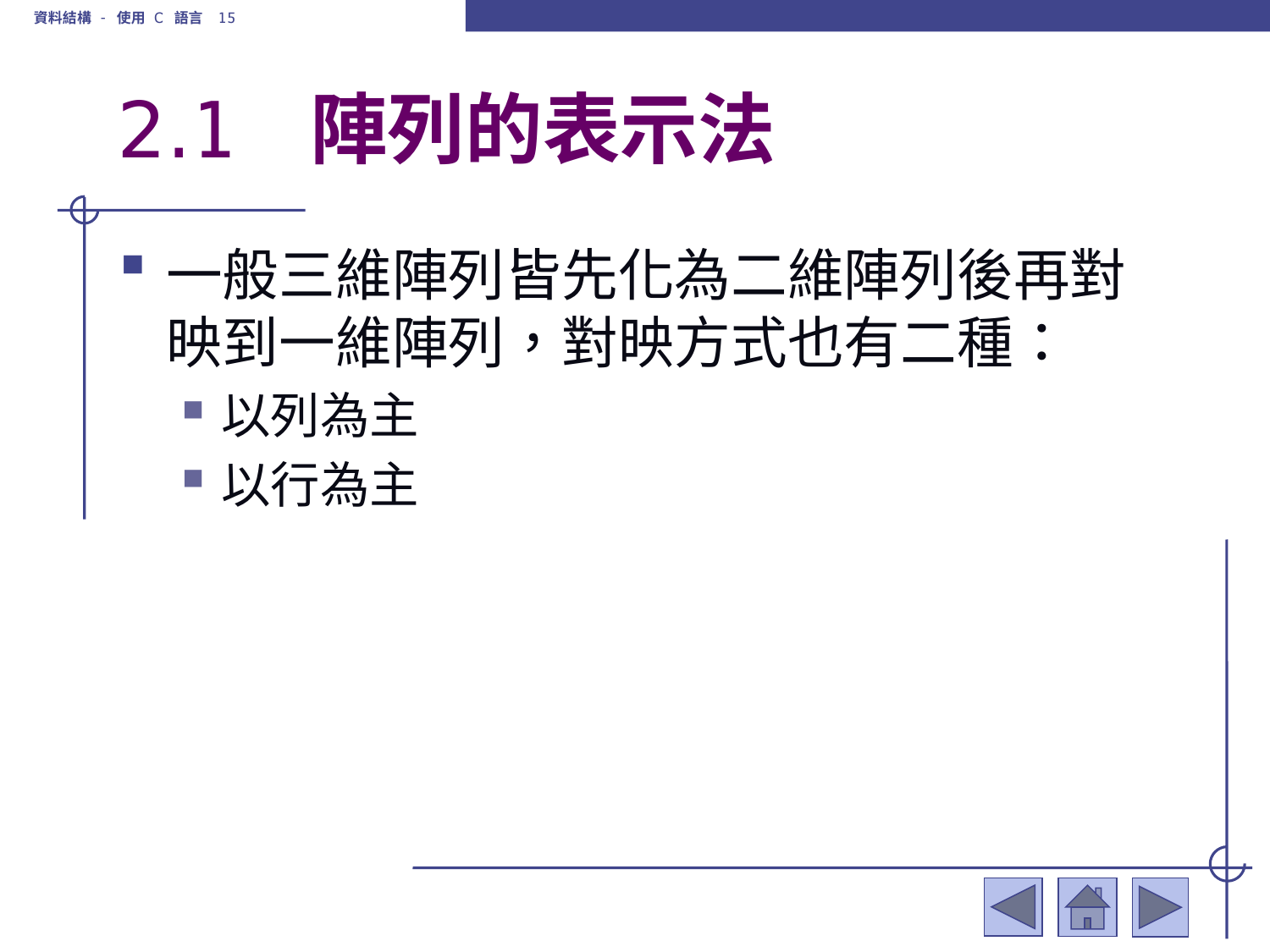

資料結構 - 使用 C 語言   15
# 2.1	  陣列的表示法
一般三維陣列皆先化為二維陣列後再對映到一維陣列，對映方式也有二種：
以列為主
以行為主